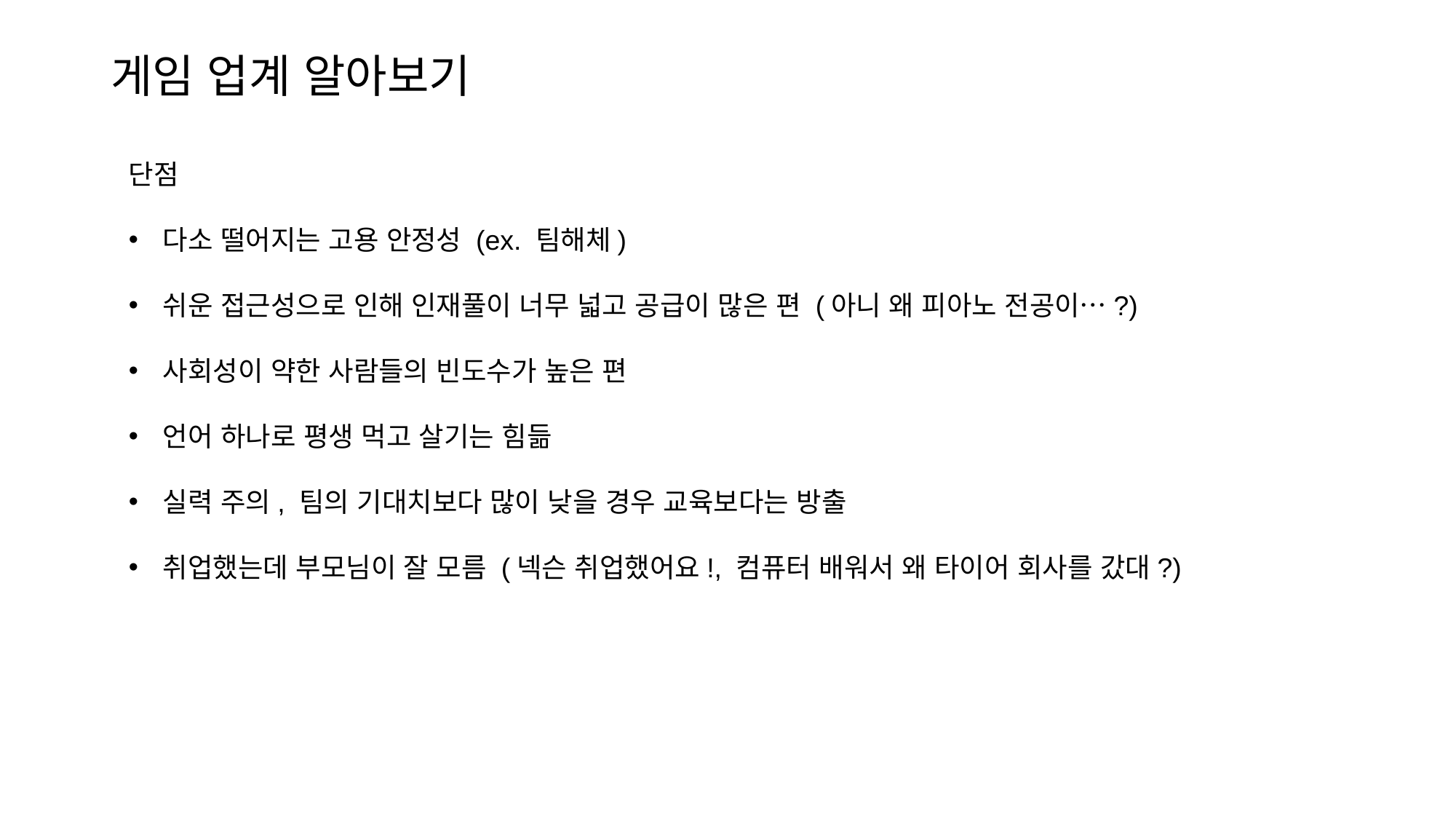

# 게임 업계 알아보기
단점

다소 떨어지는 고용 안정성 (ex. 팀해체)

쉬운 접근성으로 인해 인재풀이 너무 넓고 공급이 많은 편 (아니 왜 피아노 전공이…?)

사회성이 약한 사람들의 빈도수가 높은 편

언어 하나로 평생 먹고 살기는 힘듦

실력 주의, 팀의 기대치보다 많이 낮을 경우 교육보다는 방출

취업했는데 부모님이 잘 모름 (넥슨 취업했어요!, 컴퓨터 배워서 왜 타이어 회사를 갔대?)